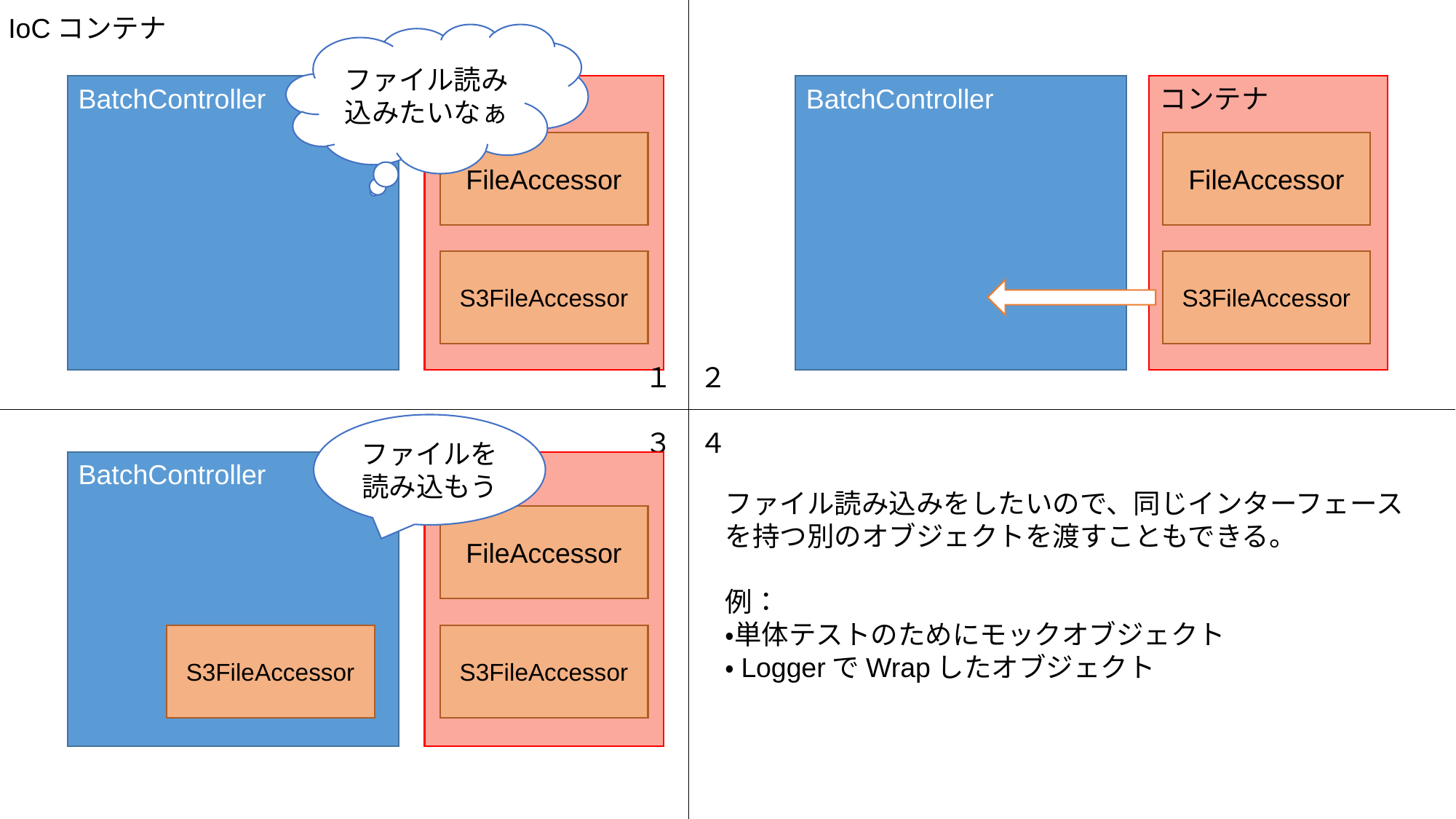

IoCコンテナ
ファイル読み込みたいなぁ
BatchController
コンテナ
BatchController
コンテナ
FileAccessor
FileAccessor
S3FileAccessor
S3FileAccessor

１　２

３　４
ファイルを読み込もう
BatchController
コンテナ
ファイル読み込みをしたいので、同じインターフェースを持つ別のオブジェクトを渡すこともできる。

例：
・単体テストのためにモックオブジェクト
・LoggerでWrapしたオブジェクト
FileAccessor
S3FileAccessor
S3FileAccessor